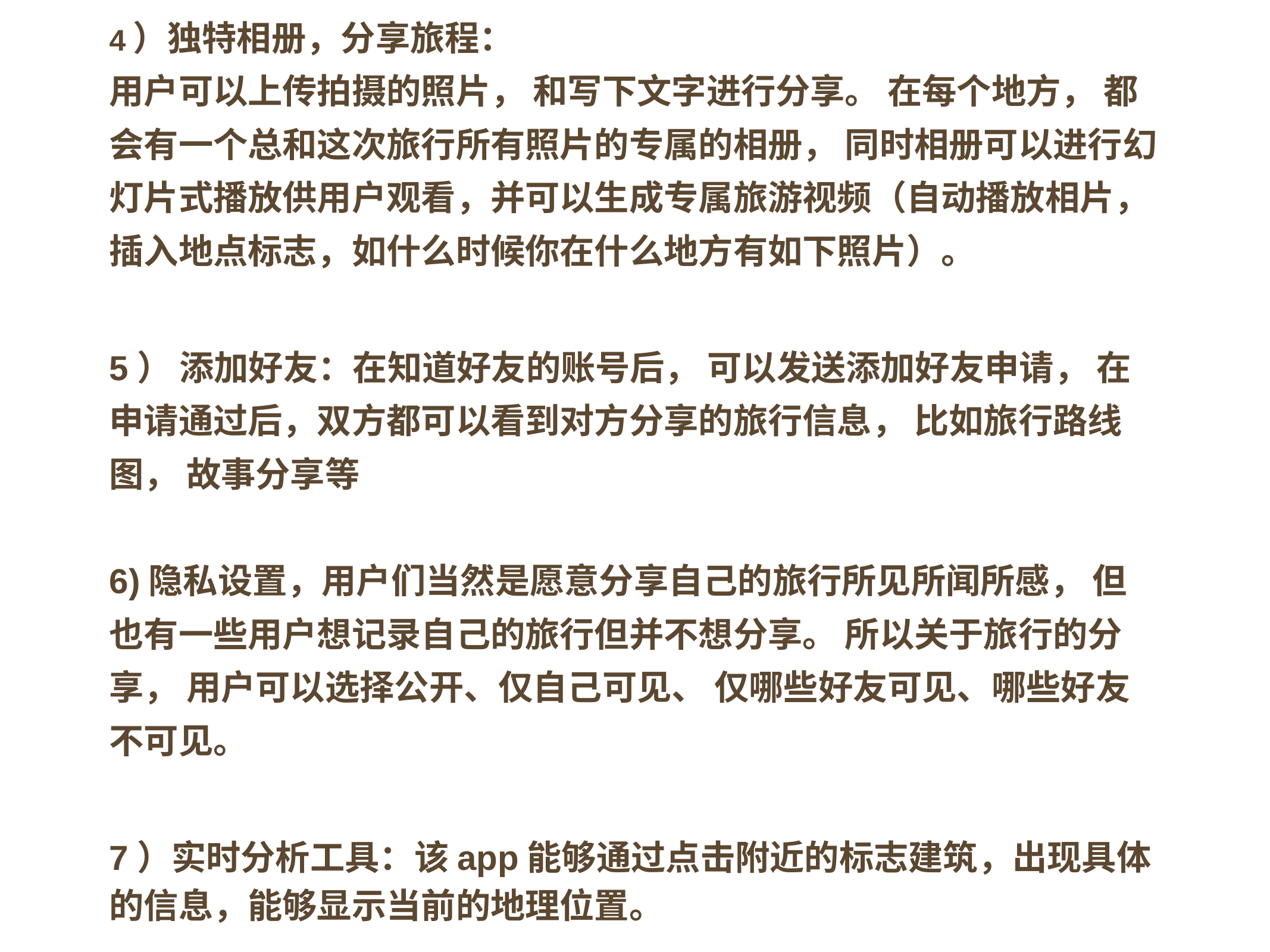

4）独特相册，分享旅程：
用户可以上传拍摄的照片， 和写下文字进行分享。 在每个地方， 都会有一个总和这次旅行所有照片的专属的相册， 同时相册可以进行幻灯片式播放供用户观看，并可以生成专属旅游视频（自动播放相片，插入地点标志，如什么时候你在什么地方有如下照片）。

5） 添加好友：在知道好友的账号后， 可以发送添加好友申请， 在申请通过后，双方都可以看到对方分享的旅行信息， 比如旅行路线图， 故事分享等

6)隐私设置，用户们当然是愿意分享自己的旅行所见所闻所感， 但也有一些用户想记录自己的旅行但并不想分享。 所以关于旅行的分享， 用户可以选择公开、仅自己可见、 仅哪些好友可见、哪些好友不可见。

7）实时分析工具：该app能够通过点击附近的标志建筑，出现具体的信息，能够显示当前的地理位置。